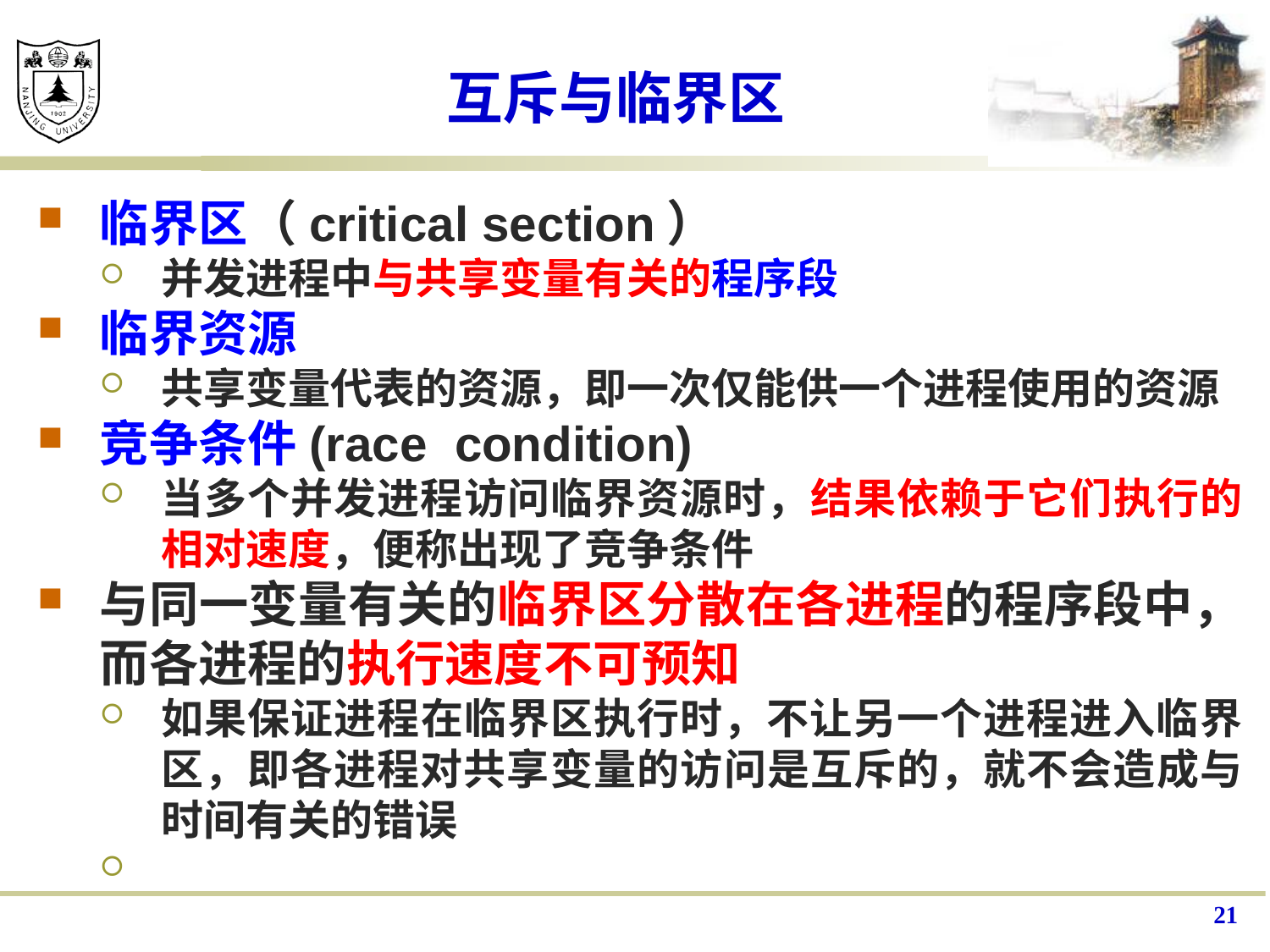

# 互斥与临界区
临界区（critical section）
并发进程中与共享变量有关的程序段
临界资源
共享变量代表的资源，即一次仅能供一个进程使用的资源
竞争条件(race  condition)
当多个并发进程访问临界资源时，结果依赖于它们执行的相对速度，便称出现了竞争条件
与同一变量有关的临界区分散在各进程的程序段中，而各进程的执行速度不可预知
如果保证进程在临界区执行时，不让另一个进程进入临界区，即各进程对共享变量的访问是互斥的，就不会造成与时间有关的错误

21